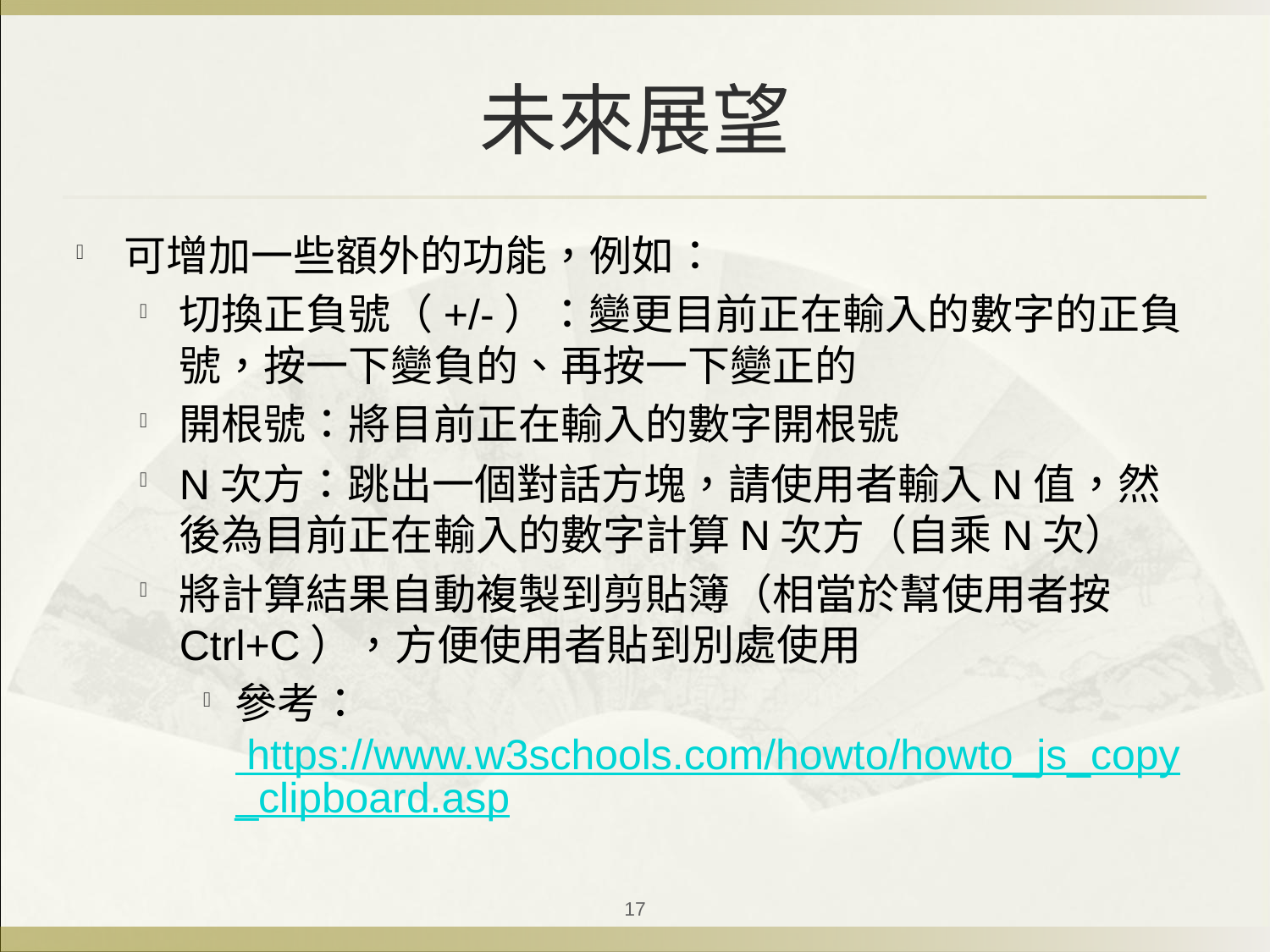

# 未來展望
可增加一些額外的功能，例如：
切換正負號（+/-）：變更目前正在輸入的數字的正負號，按一下變負的、再按一下變正的
開根號：將目前正在輸入的數字開根號
N次方：跳出一個對話方塊，請使用者輸入N值，然後為目前正在輸入的數字計算N次方（自乘N次）
將計算結果自動複製到剪貼簿（相當於幫使用者按 Ctrl+C），方便使用者貼到別處使用
參考： https://www.w3schools.com/howto/howto_js_copy_clipboard.asp
17